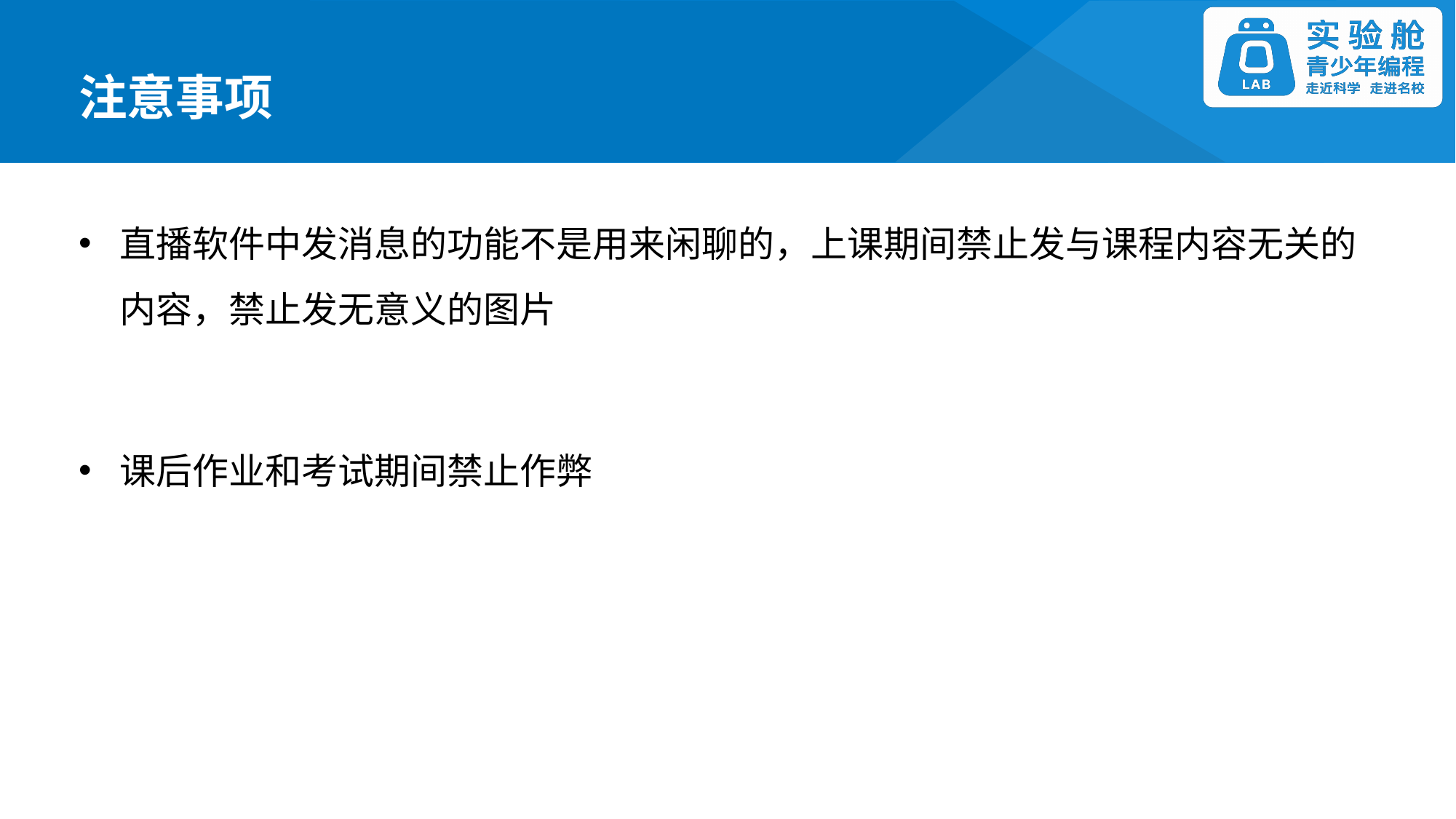

注意事项
直播软件中发消息的功能不是用来闲聊的，上课期间禁止发与课程内容无关的内容，禁止发无意义的图片

课后作业和考试期间禁止作弊